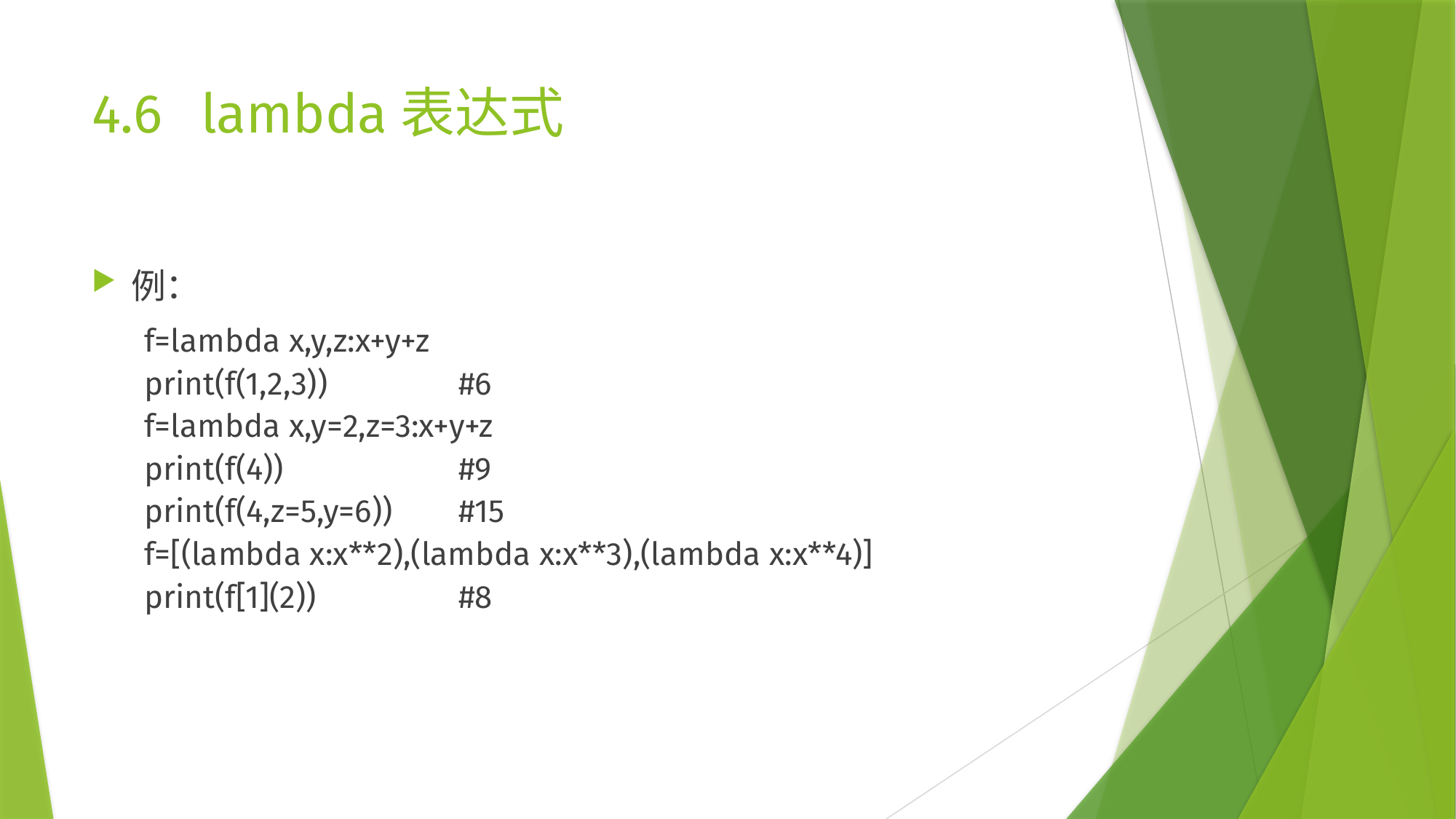

# 4.6	lambda表达式
例：
f=lambda x,y,z:x+y+z
print(f(1,2,3))								#6
f=lambda x,y=2,z=3:x+y+z
print(f(4))									#9
print(f(4,z=5,y=6))						#15
f=[(lambda x:x**2),(lambda x:x**3),(lambda x:x**4)]
print(f[1](2))								#8